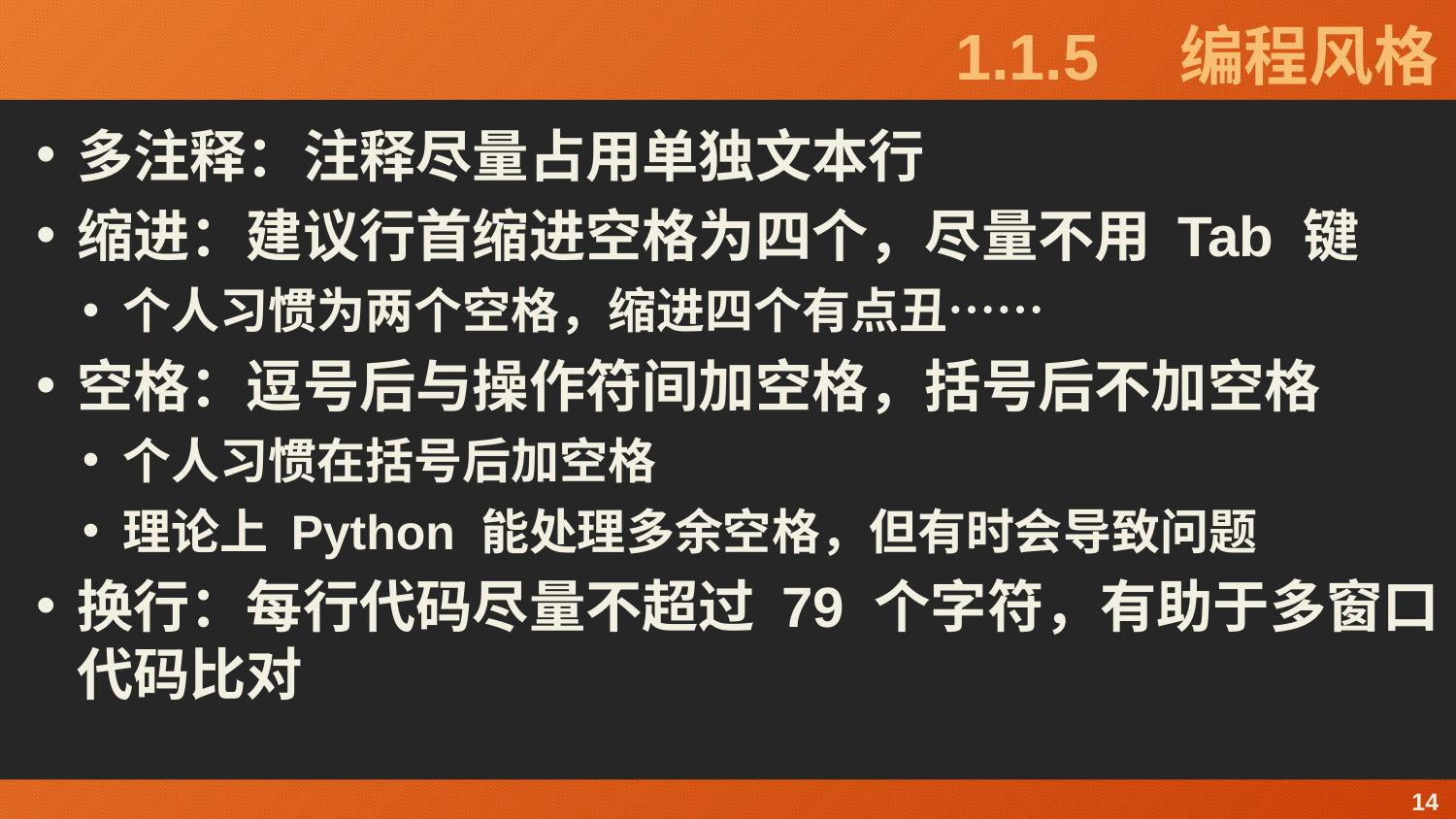

# 1.1.5　编程风格
多注释：注释尽量占用单独文本行
缩进：建议行首缩进空格为四个，尽量不用 Tab 键
个人习惯为两个空格，缩进四个有点丑……
空格：逗号后与操作符间加空格，括号后不加空格
个人习惯在括号后加空格
理论上 Python 能处理多余空格，但有时会导致问题
换行：每行代码尽量不超过 79 个字符，有助于多窗口代码比对
14